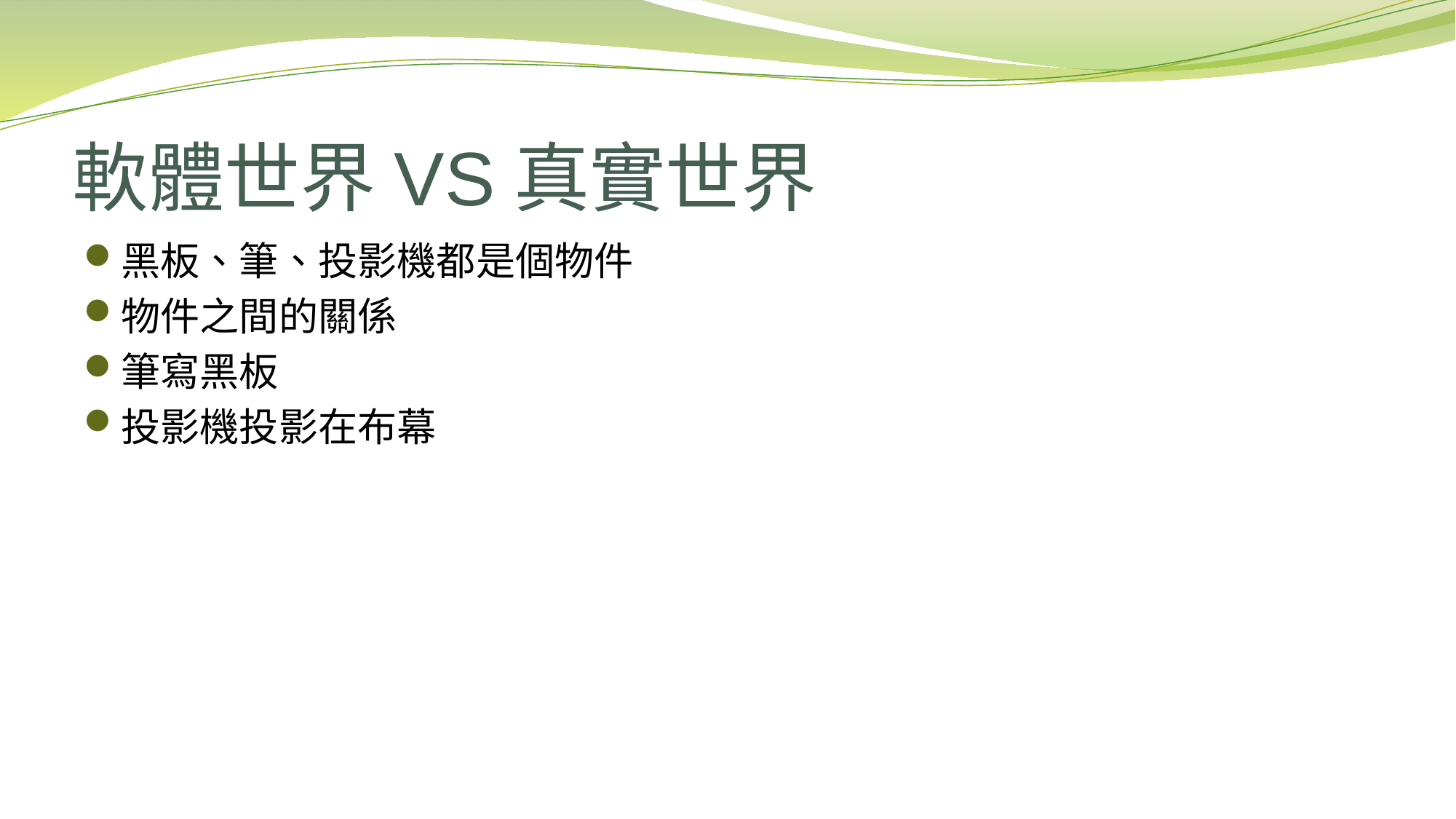

# 軟體世界VS真實世界
黑板、筆、投影機都是個物件
物件之間的關係
筆寫黑板
投影機投影在布幕